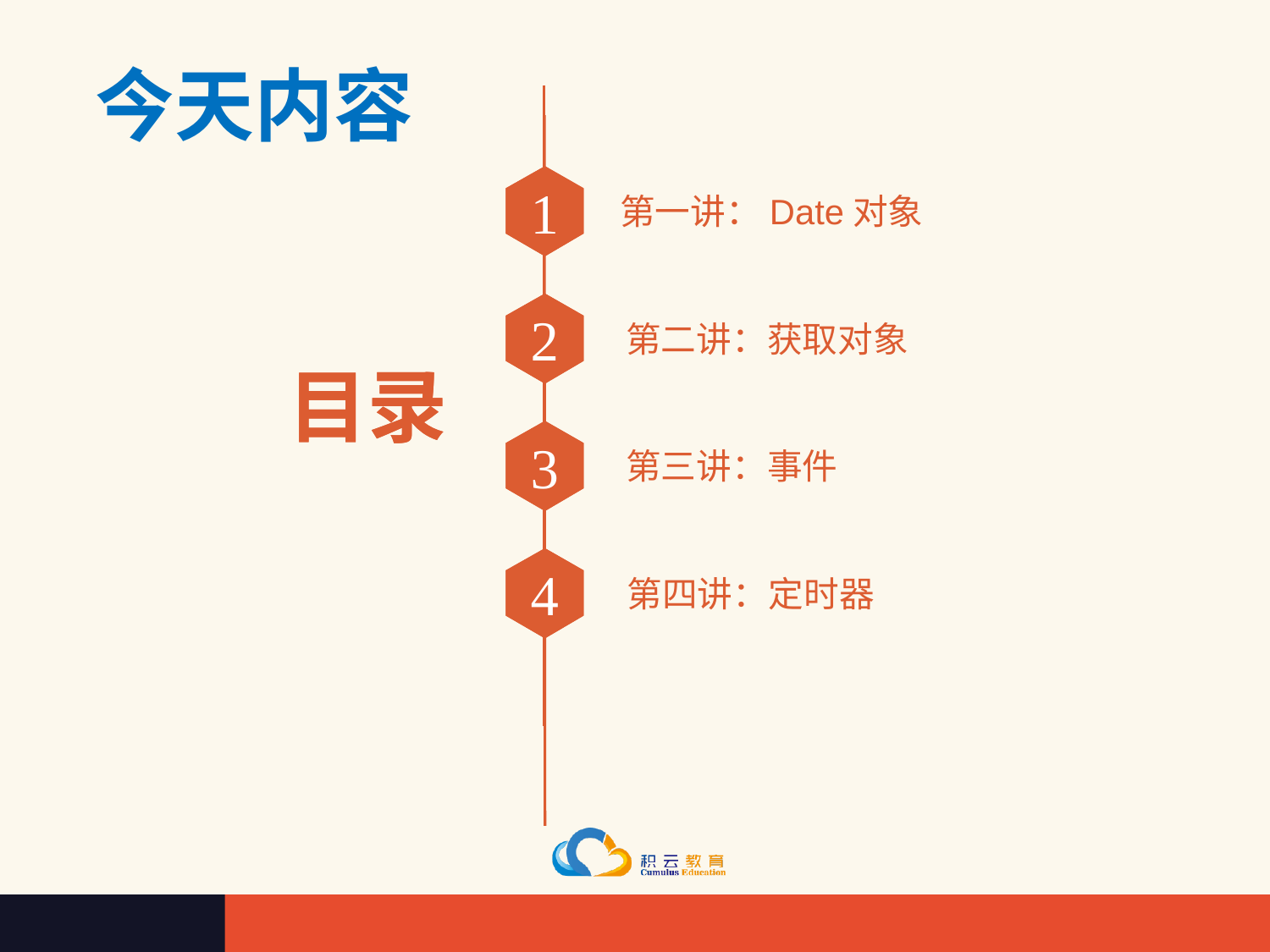

今天内容
1
第一讲：Date对象
2
第二讲：获取对象
目录
3
第三讲：事件
4
第四讲：定时器